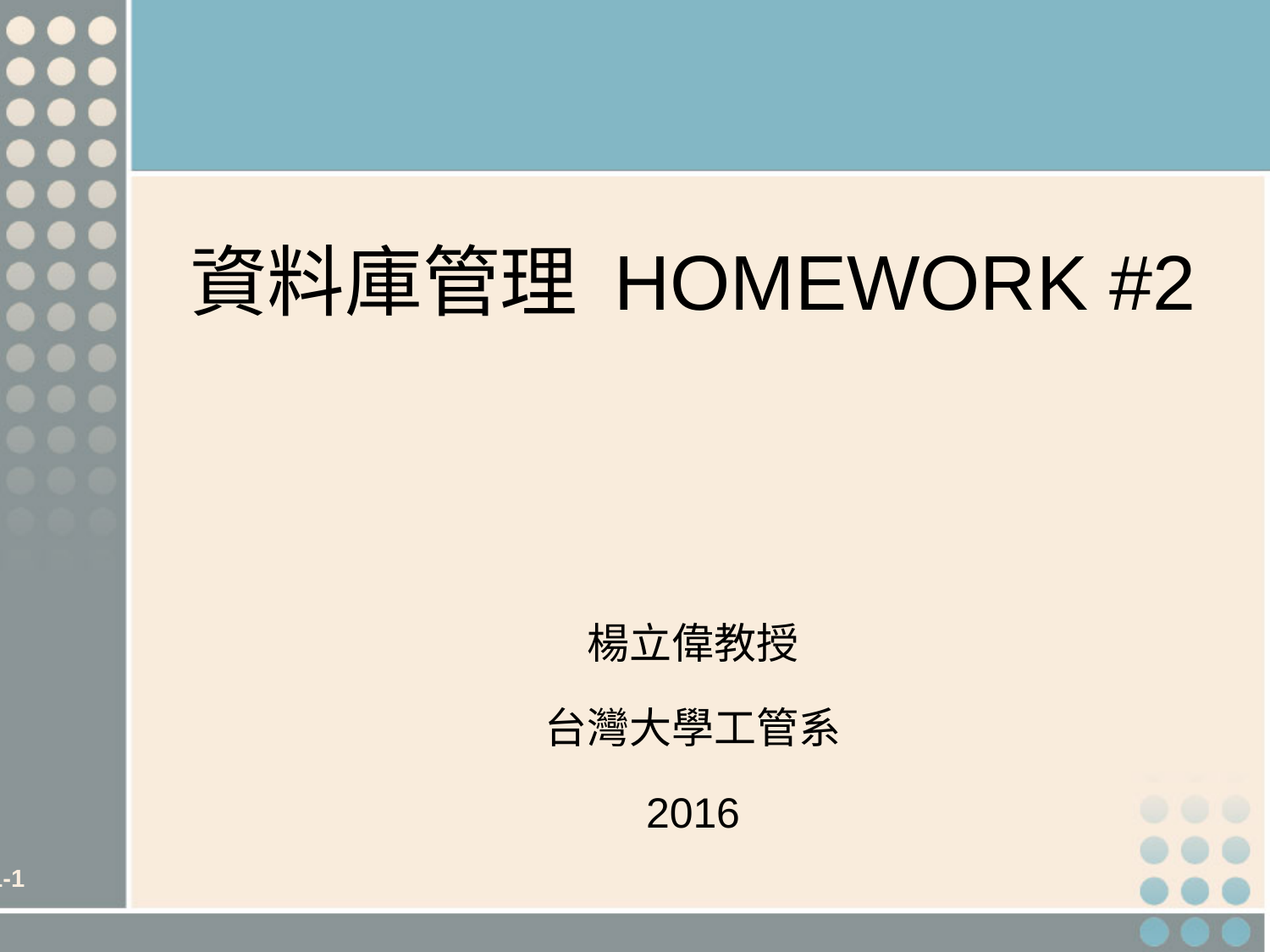

# 資料庫管理 Homework #2
楊立偉教授
台灣大學工管系
2016